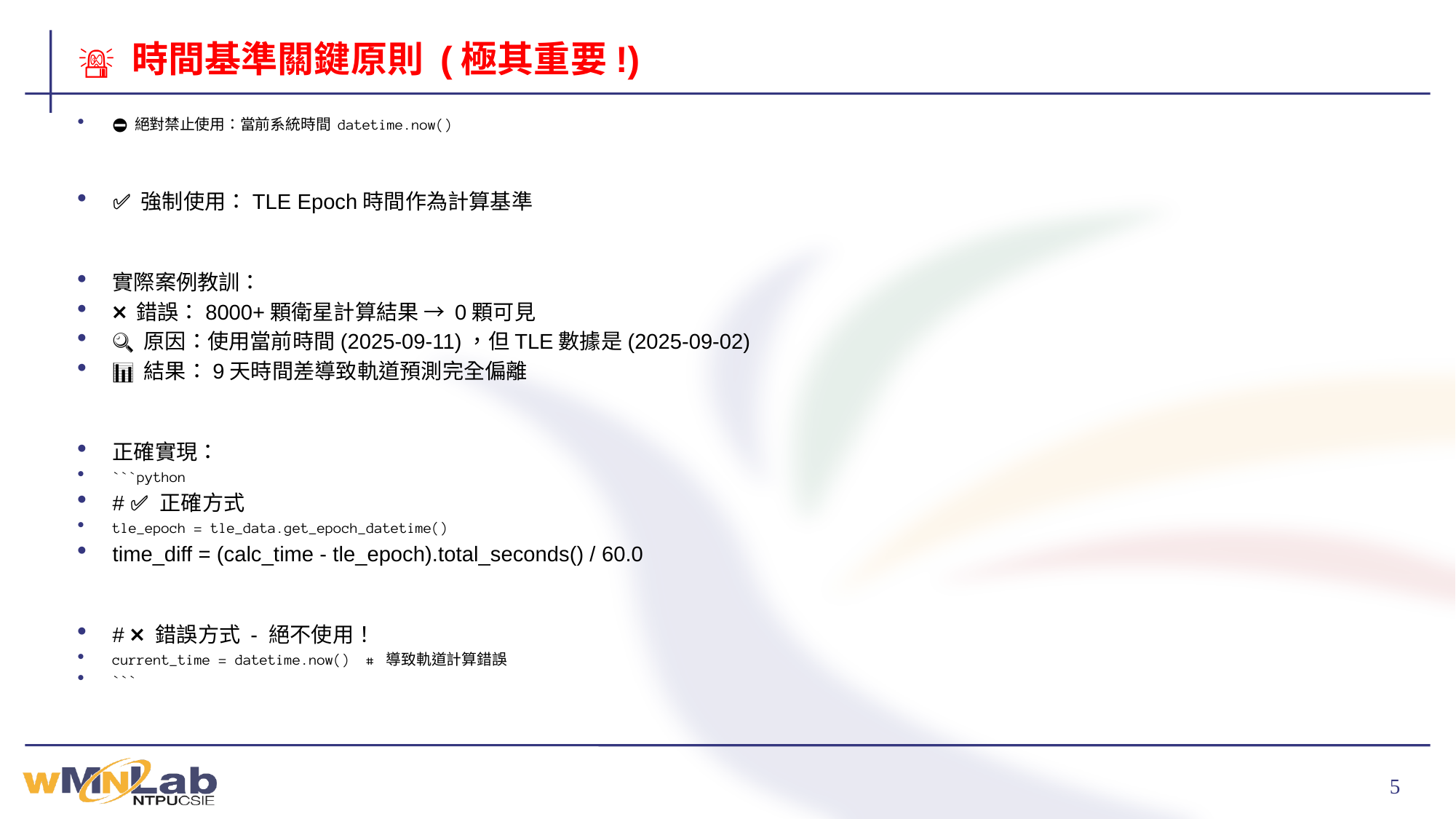

# 🚨 時間基準關鍵原則 (極其重要!)
⛔ 絕對禁止使用：當前系統時間 datetime.now()

✅ 強制使用：TLE Epoch時間作為計算基準

實際案例教訓：
❌ 錯誤：8000+顆衛星計算結果 → 0顆可見
🔍 原因：使用當前時間(2025-09-11)，但TLE數據是(2025-09-02)
📊 結果：9天時間差導致軌道預測完全偏離

正確實現：
```python
# ✅ 正確方式
tle_epoch = tle_data.get_epoch_datetime()
time_diff = (calc_time - tle_epoch).total_seconds() / 60.0

# ❌ 錯誤方式 - 絕不使用！
current_time = datetime.now()  # 導致軌道計算錯誤
```